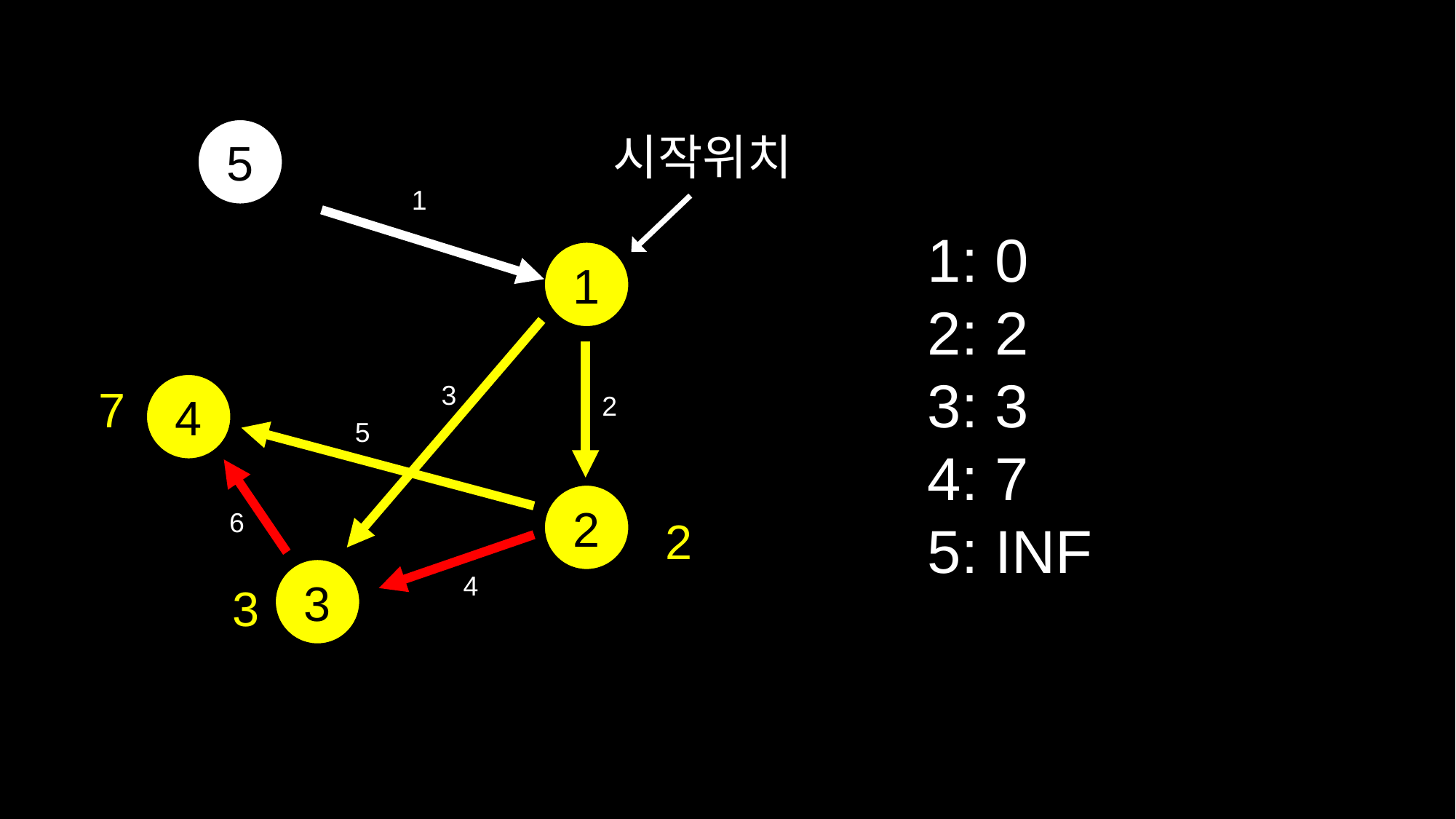

5
시작위치
1

1: 0
2: 2
3: 3
4: 7
5: INF
1
3
4
7
2
5
2
6
2
3
4
3